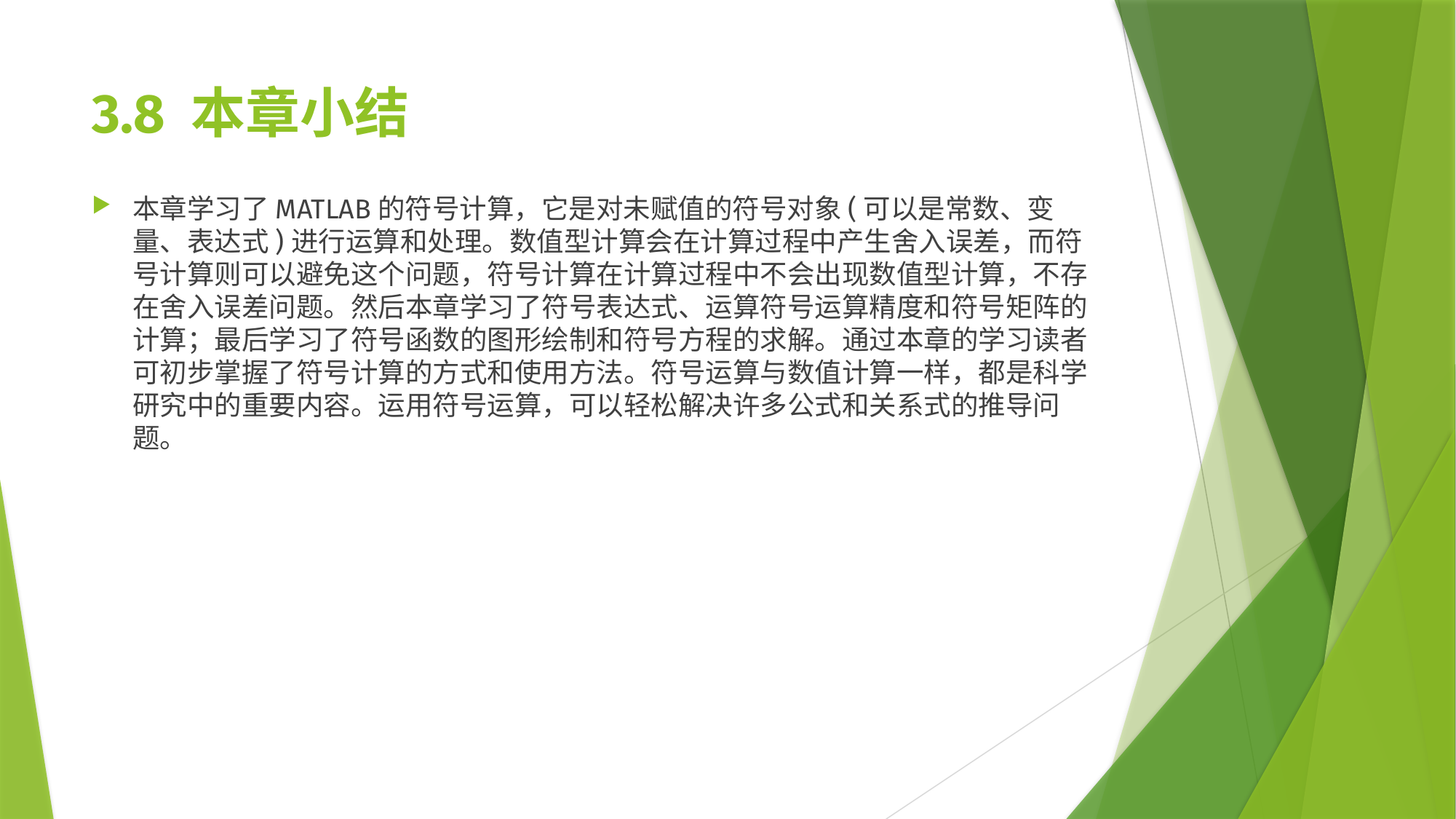

# 3.8 本章小结
本章学习了MATLAB的符号计算，它是对未赋值的符号对象(可以是常数、变量、表达式)进行运算和处理。数值型计算会在计算过程中产生舍入误差，而符号计算则可以避免这个问题，符号计算在计算过程中不会出现数值型计算，不存在舍入误差问题。然后本章学习了符号表达式、运算符号运算精度和符号矩阵的计算；最后学习了符号函数的图形绘制和符号方程的求解。通过本章的学习读者可初步掌握了符号计算的方式和使用方法。符号运算与数值计算一样，都是科学研究中的重要内容。运用符号运算，可以轻松解决许多公式和关系式的推导问题。